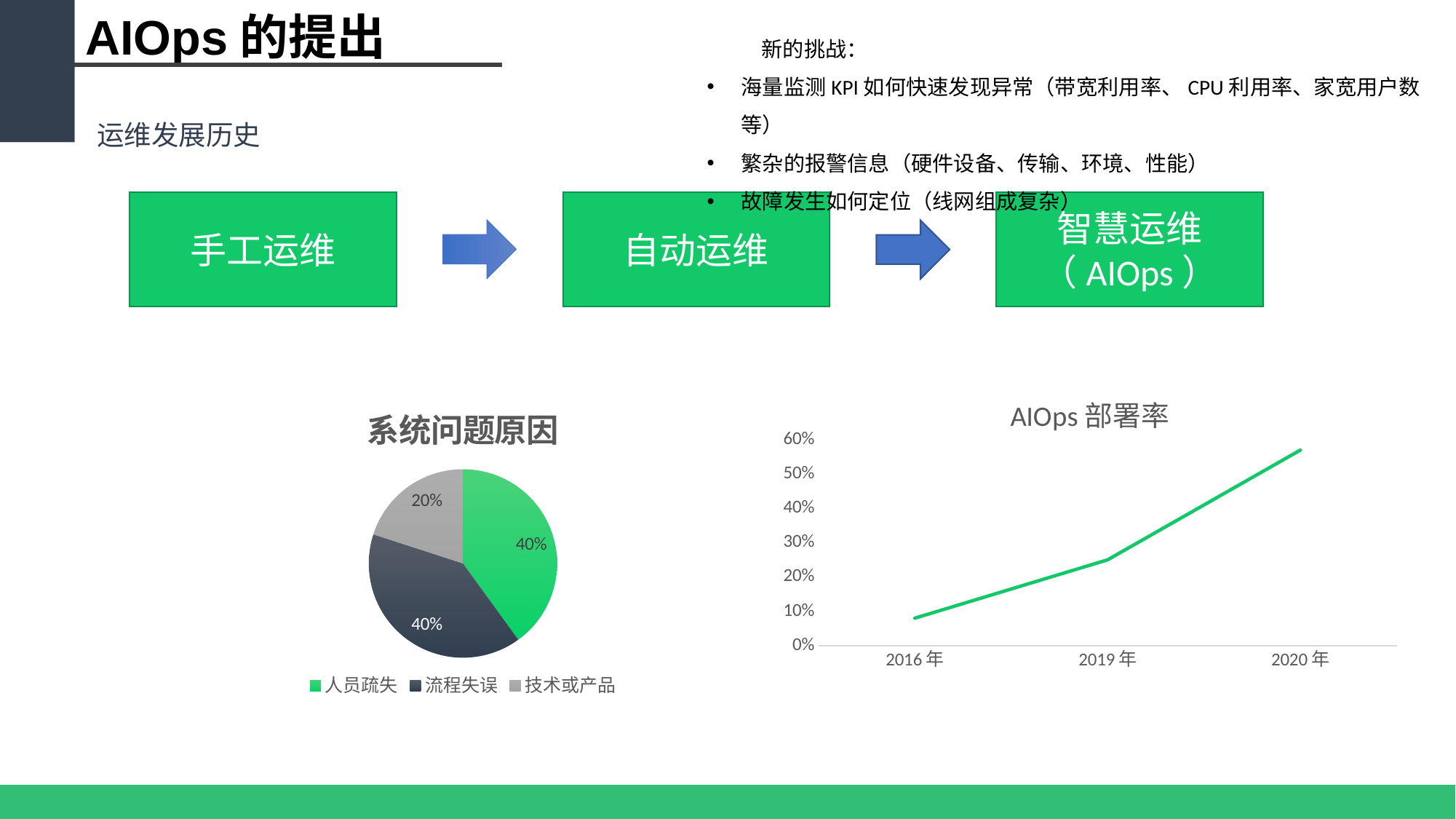

AIOps的提出
新的挑战：
海量监测KPI如何快速发现异常（带宽利用率、CPU利用率、家宽用户数等）
繁杂的报警信息（硬件设备、传输、环境、性能）
故障发生如何定位（线网组成复杂）
运维发展历史
自动运维
智慧运维（AIOps）
手工运维

### Chart: AIOps部署率

| Category | 系列 1 |
|---|---|
| 2016年 | 0.08 |
| 2019年 | 0.25 |
| 2020年 | 0.57 |

### Chart:

| Category | 系统问题原因 |
|---|---|
| 人员疏失 | 4.0 |
| 流程失误 | 4.0 |
| 技术或产品 | 2.0 |